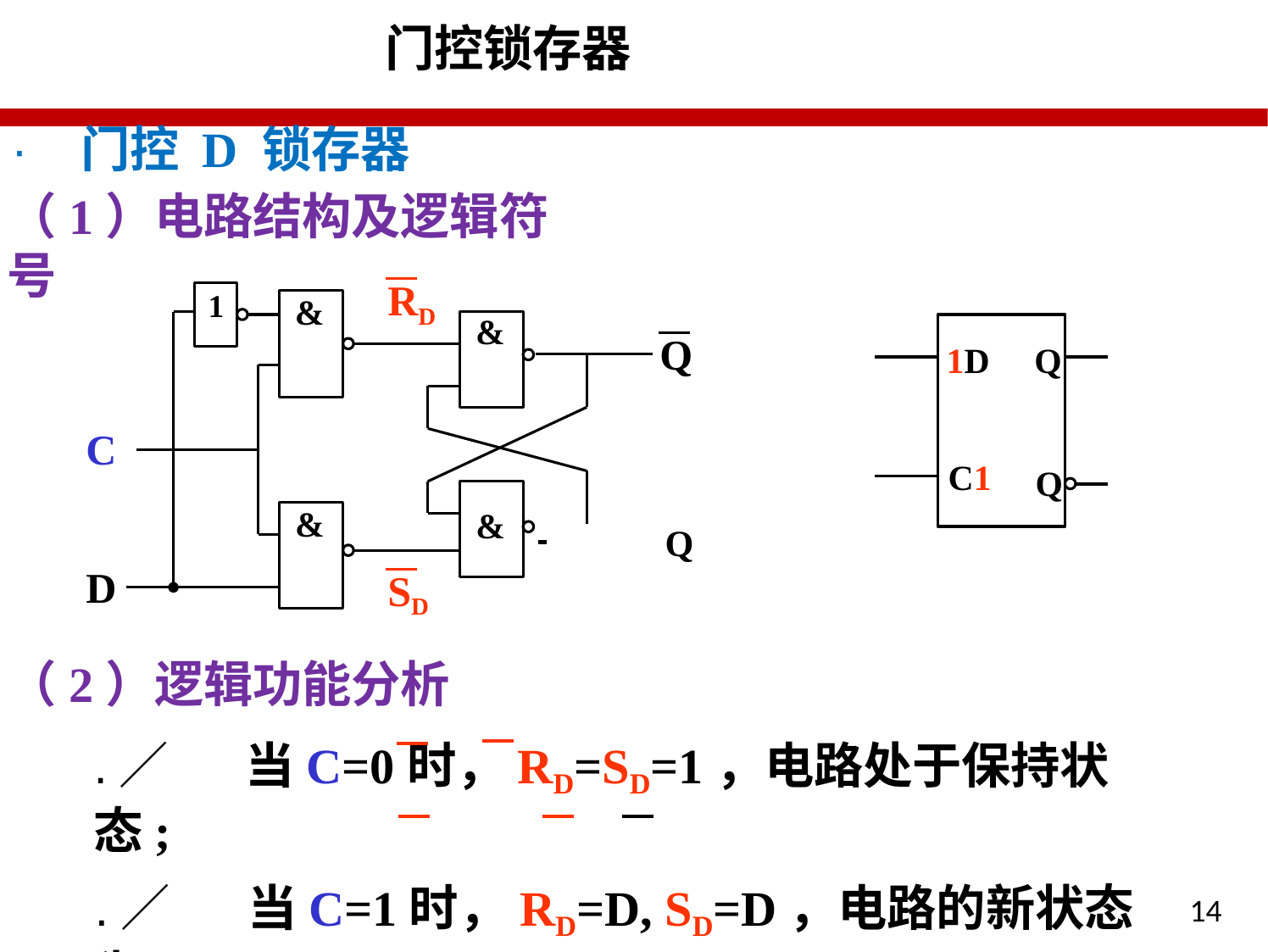

# 门控锁存器
·	门控 D 锁存器
（1）电路结构及逻辑符号
RD

1
&

&

Q

1D	Q

C

C1
Q

&	 	 Q

&

D
SD

（2）逻辑功能分析
.／	当C=0时，RD=SD=1，电路处于保持状态;
.／	当C=1时，RD=D, SD=D，电路的新状态为D。

14